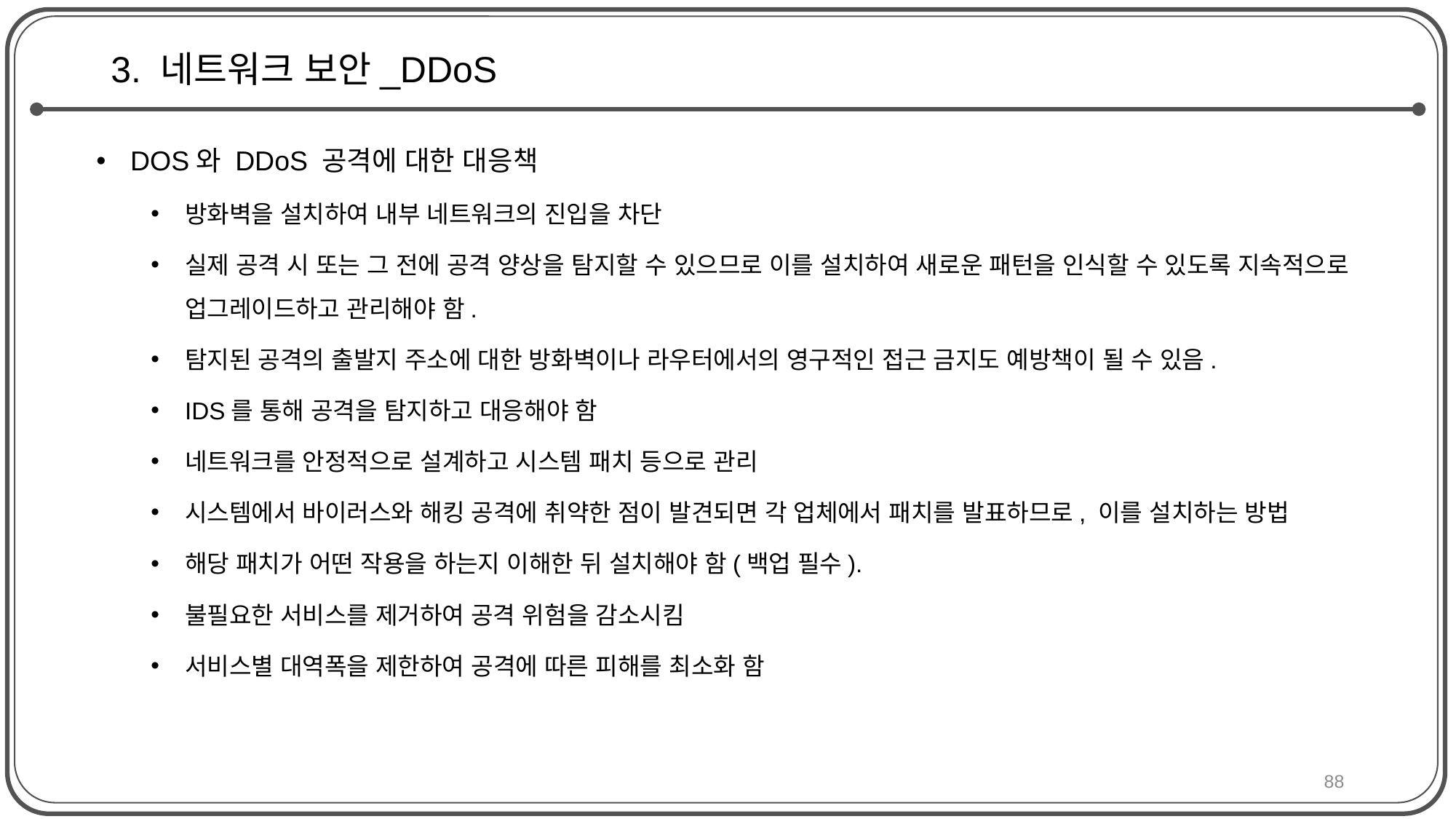

# 3. 네트워크 보안_DDoS
DOS와 DDoS 공격에 대한 대응책
방화벽을 설치하여 내부 네트워크의 진입을 차단
실제 공격 시 또는 그 전에 공격 양상을 탐지할 수 있으므로 이를 설치하여 새로운 패턴을 인식할 수 있도록 지속적으로 업그레이드하고 관리해야 함.
탐지된 공격의 출발지 주소에 대한 방화벽이나 라우터에서의 영구적인 접근 금지도 예방책이 될 수 있음.
IDS를 통해 공격을 탐지하고 대응해야 함
네트워크를 안정적으로 설계하고 시스템 패치 등으로 관리
시스템에서 바이러스와 해킹 공격에 취약한 점이 발견되면 각 업체에서 패치를 발표하므로, 이를 설치하는 방법
해당 패치가 어떤 작용을 하는지 이해한 뒤 설치해야 함(백업 필수).
불필요한 서비스를 제거하여 공격 위험을 감소시킴
서비스별 대역폭을 제한하여 공격에 따른 피해를 최소화 함
88